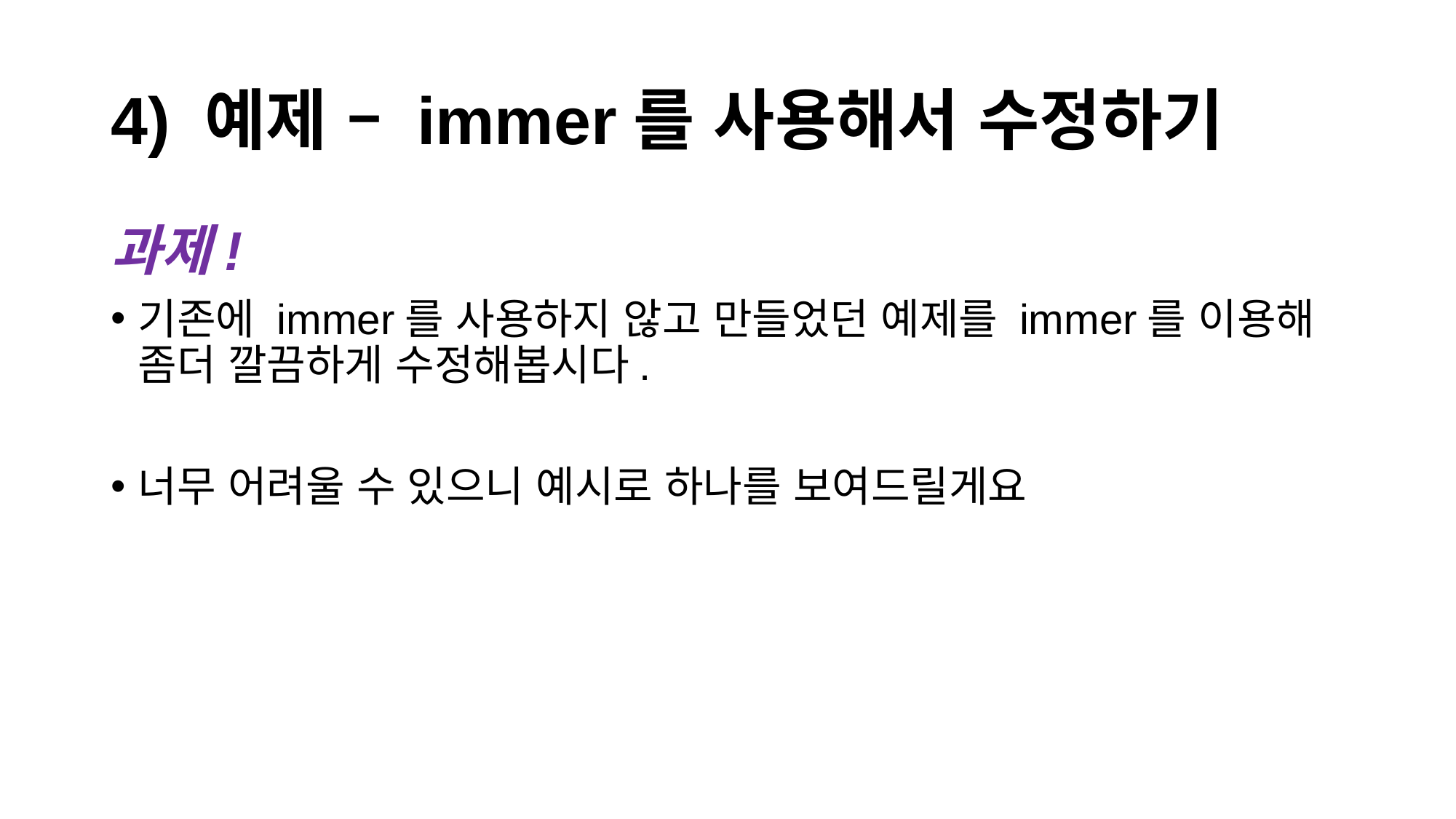

# 4) 예제 – immer를 사용해서 수정하기
과제!
기존에 immer를 사용하지 않고 만들었던 예제를 immer를 이용해 좀더 깔끔하게 수정해봅시다.

너무 어려울 수 있으니 예시로 하나를 보여드릴게요